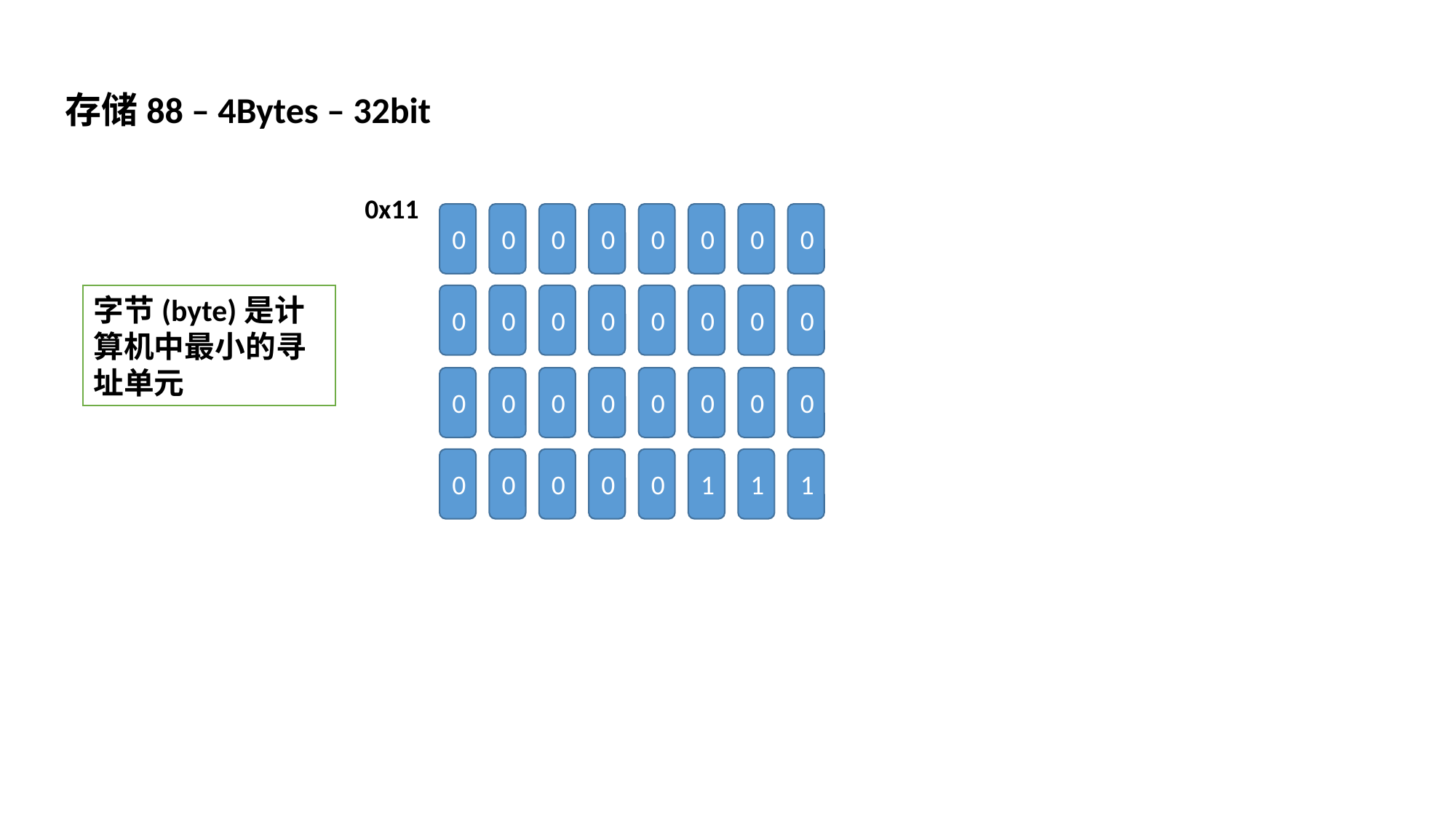

存储88 – 4Bytes – 32bit
0x11
0
0
0
0
0
0
0
0
字节(byte)是计算机中最小的寻址单元
0
0
0
0
0
0
0
0
0
0
0
0
0
0
0
0
0
0
0
0
0
1
1
1